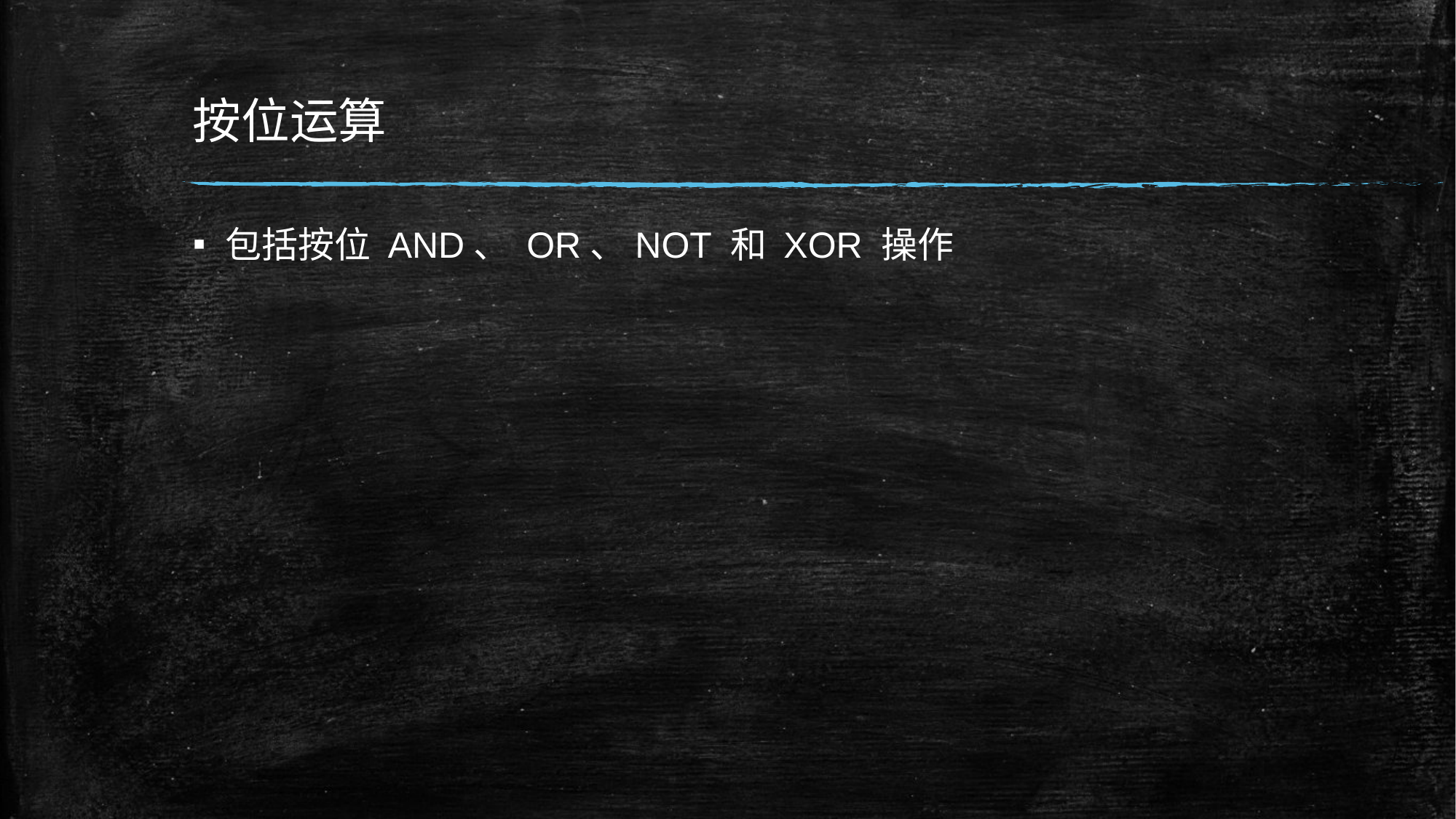

# 按位运算
包括按位 AND、 OR、NOT 和 XOR 操作